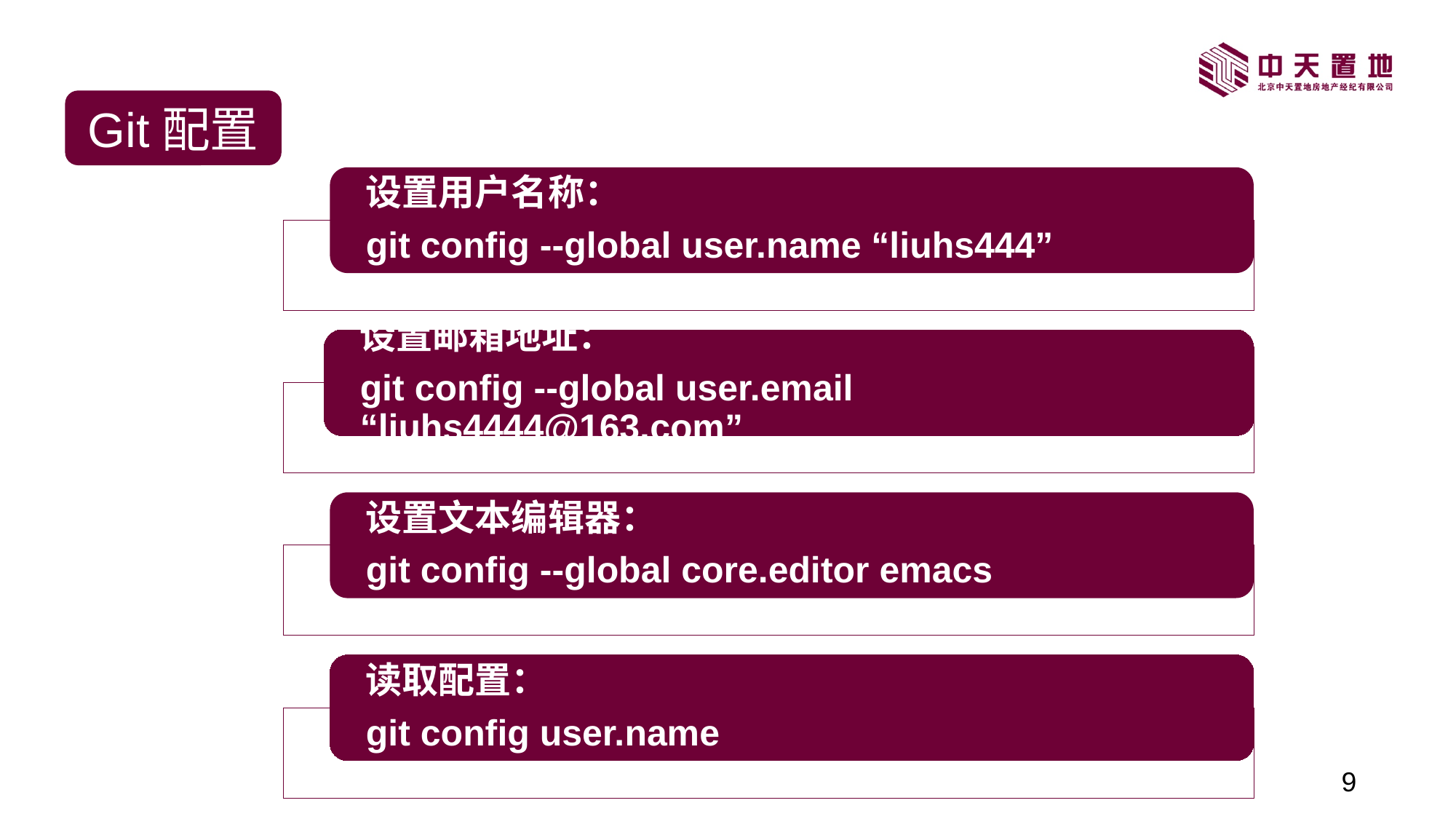

Git配置
设置用户名称：
git config --global user.name “liuhs444”
设置邮箱地址：
git config --global user.email “liuhs4444@163.com”
设置文本编辑器：
git config --global core.editor emacs
读取配置：
git config user.name
9